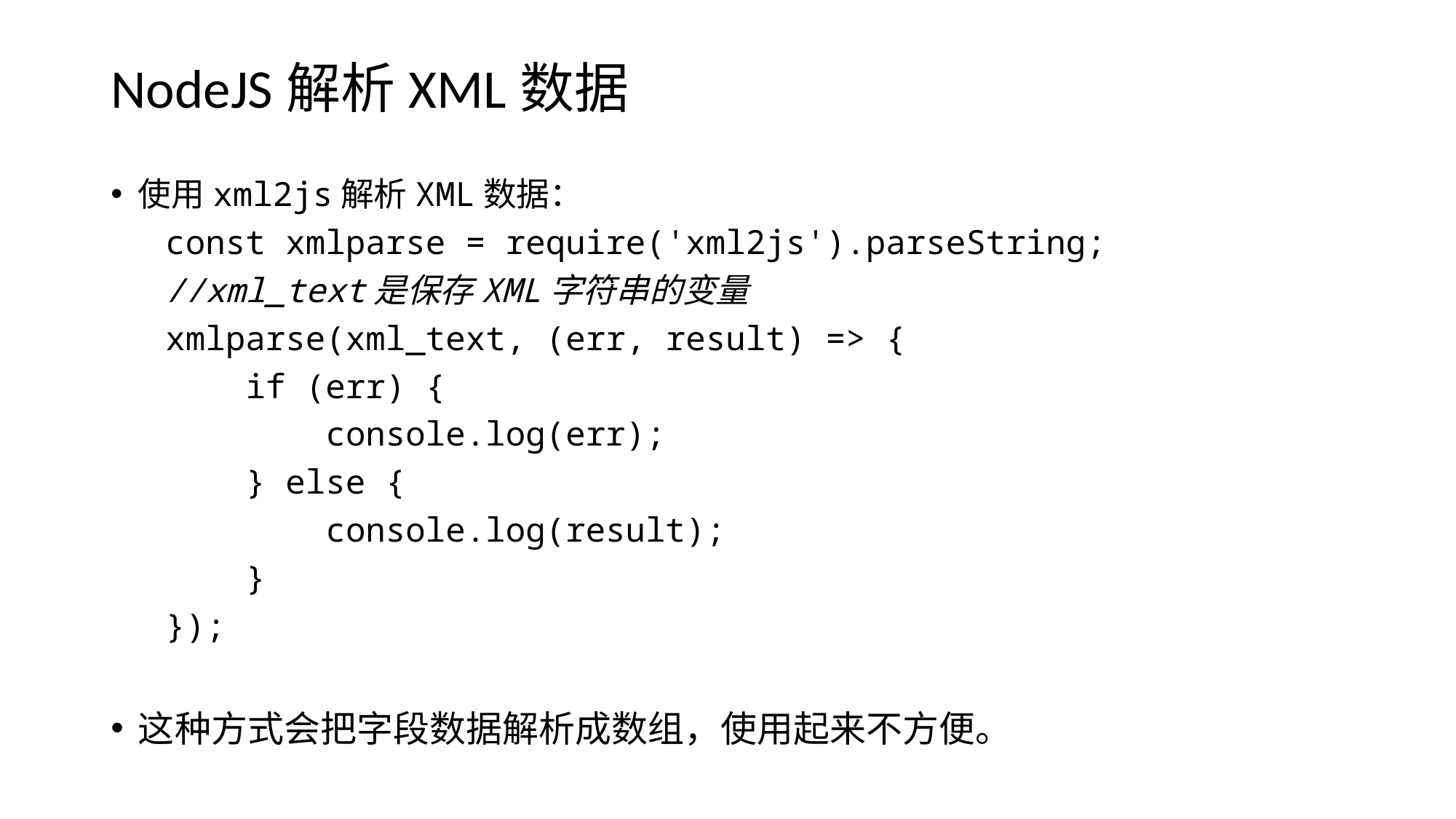

# NodeJS解析XML数据
使用xml2js解析XML数据：
const xmlparse = require('xml2js').parseString;
//xml_text是保存XML字符串的变量
xmlparse(xml_text, (err, result) => {
    if (err) {
        console.log(err);
    } else {
        console.log(result);
    }
});

这种方式会把字段数据解析成数组，使用起来不方便。